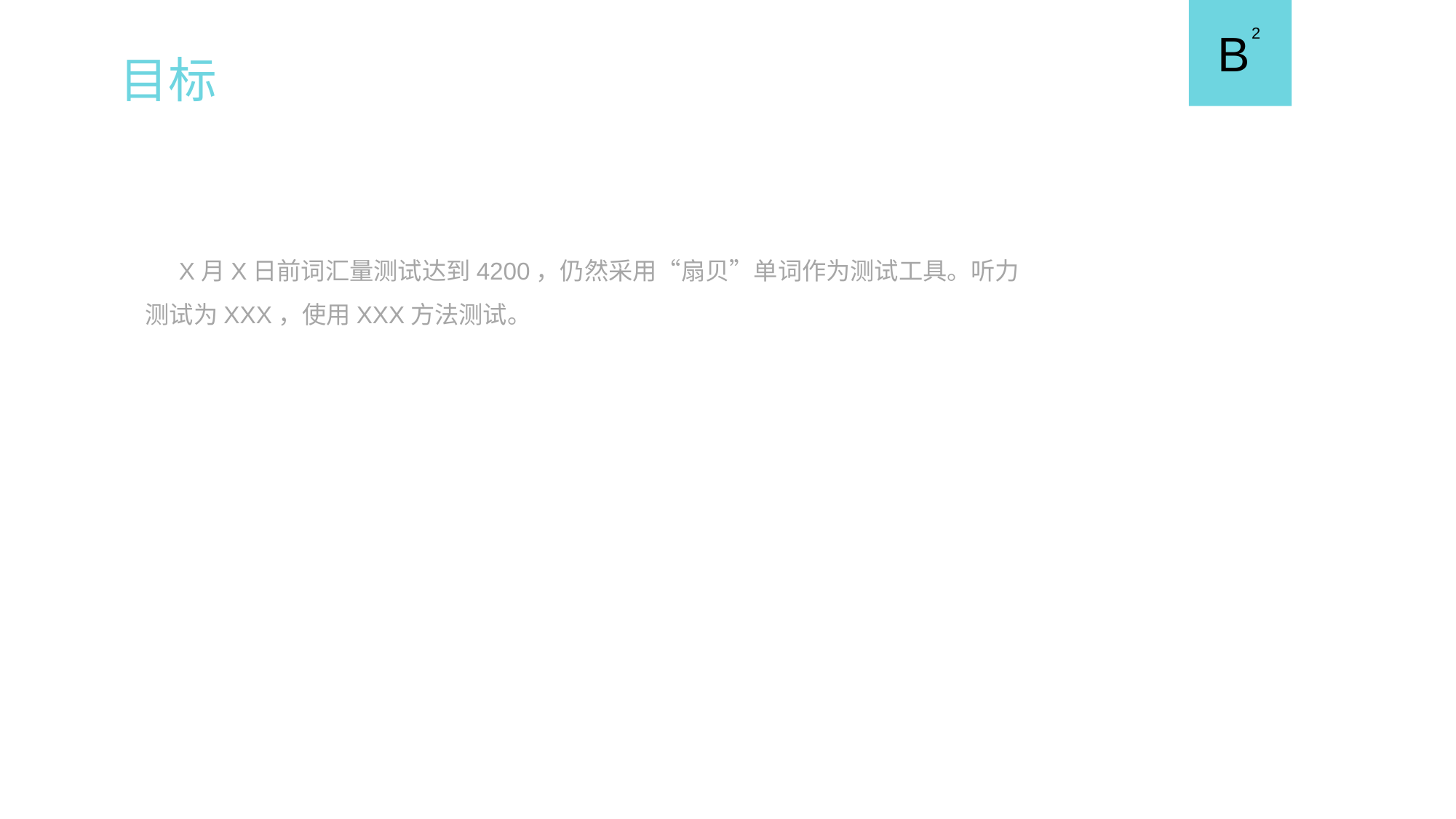

B
2
目标
     X月X日前词汇量测试达到4200，仍然采用“扇贝”单词作为测试工具。听力测试为XXX，使用XXX方法测试。